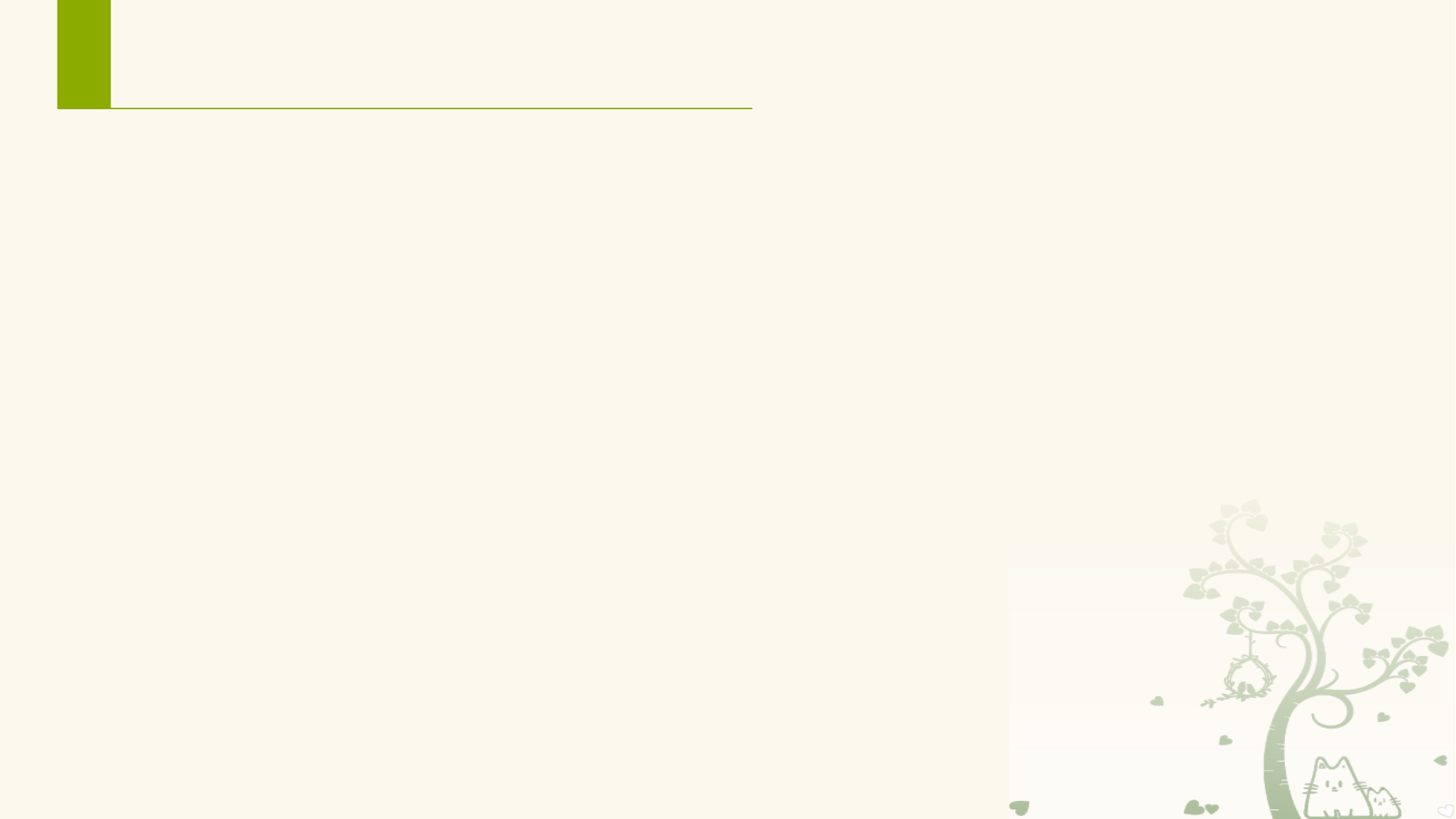

# 小结
本章主要介绍了Android 应用开发的环境搭建，主要包括：
集成开发环境Android Studio的下载、安装和配置
Android APP的运行环境准备
Android API 和 在线帮助及开发者社区